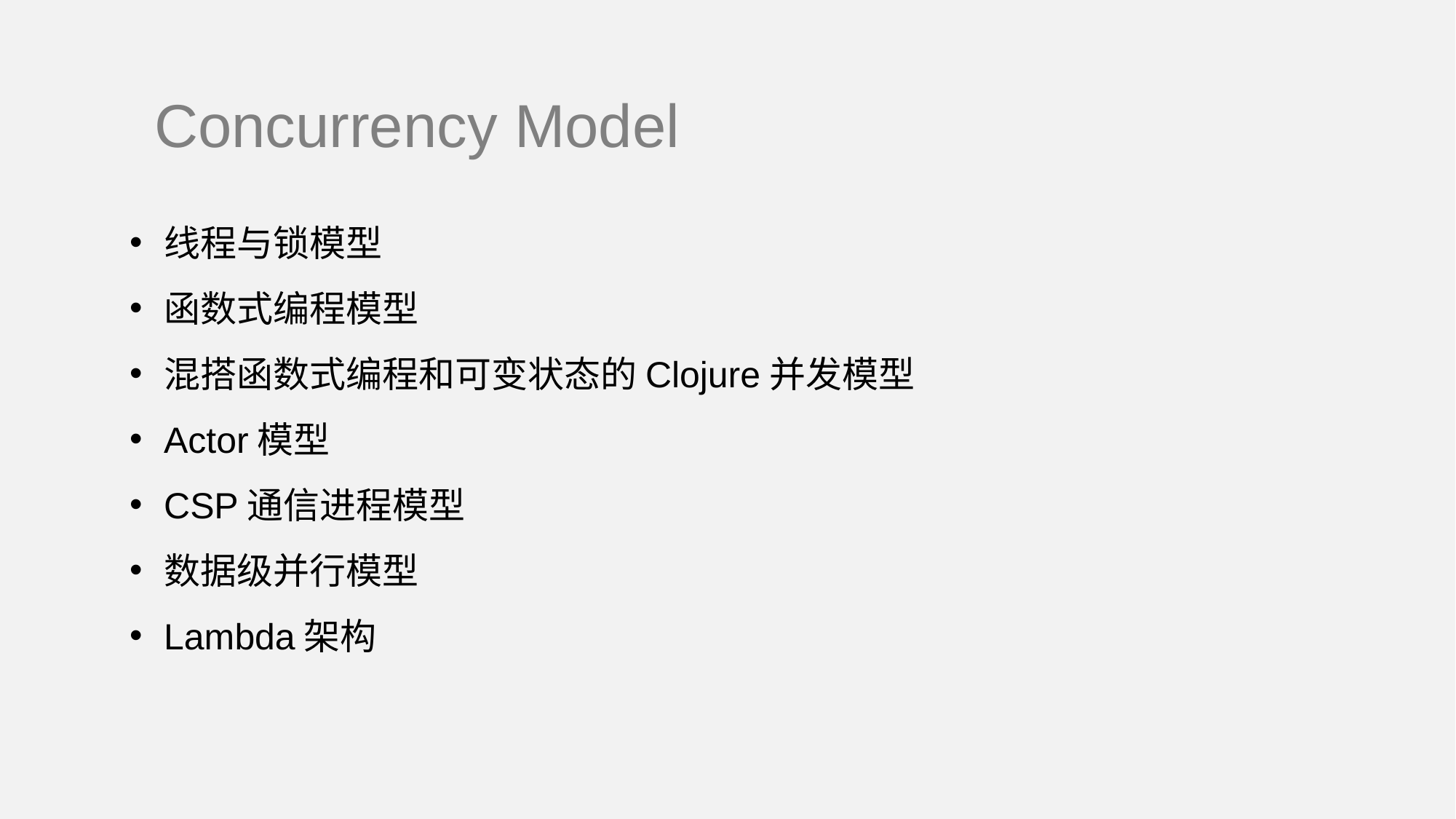

Concurrency Model
线程与锁模型
函数式编程模型
混搭函数式编程和可变状态的Clojure并发模型
Actor模型
CSP通信进程模型
数据级并行模型
Lambda架构